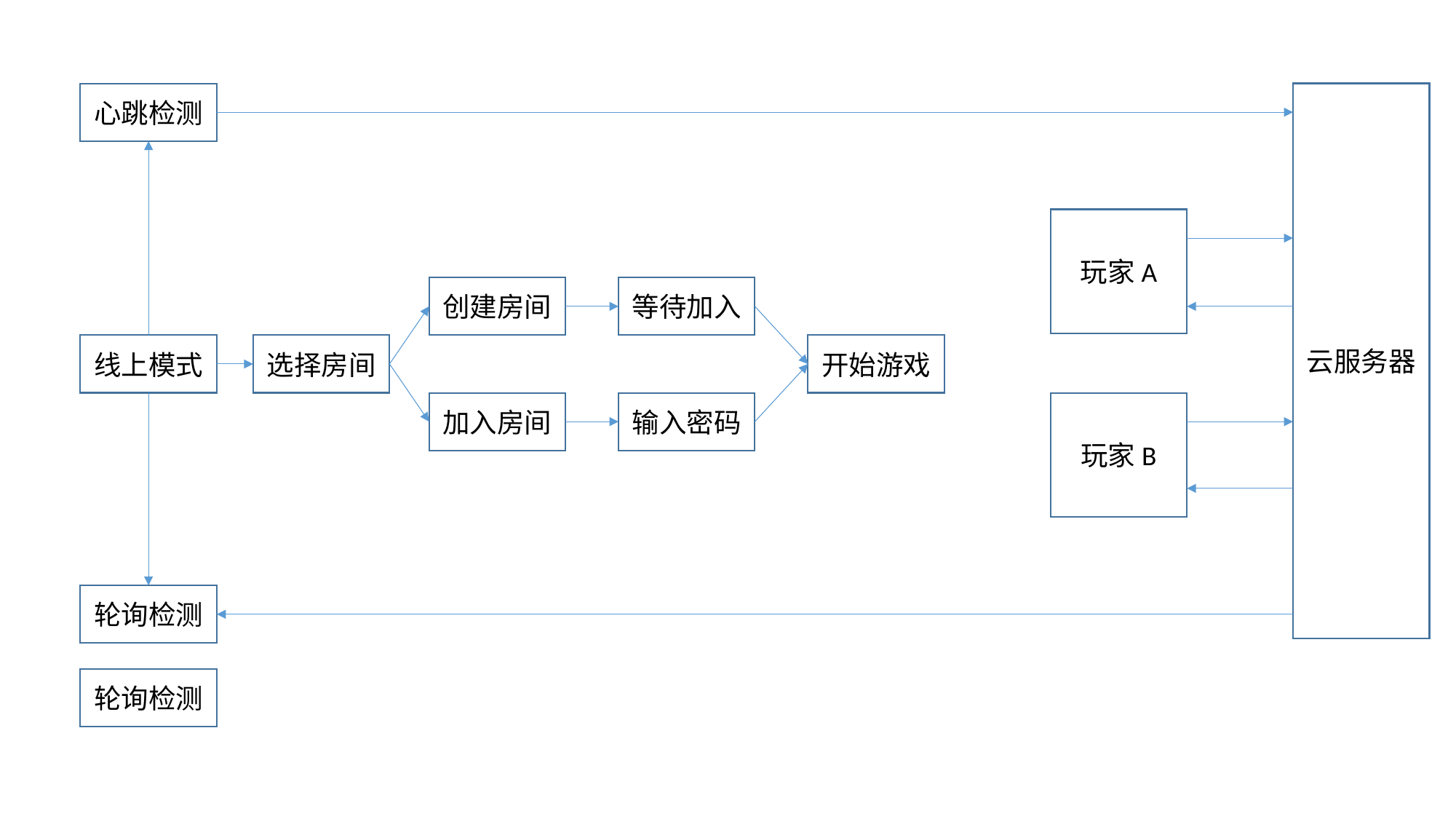

心跳检测
云服务器
玩家A
创建房间
等待加入
线上模式
选择房间
开始游戏
加入房间
输入密码
玩家B
轮询检测
轮询检测